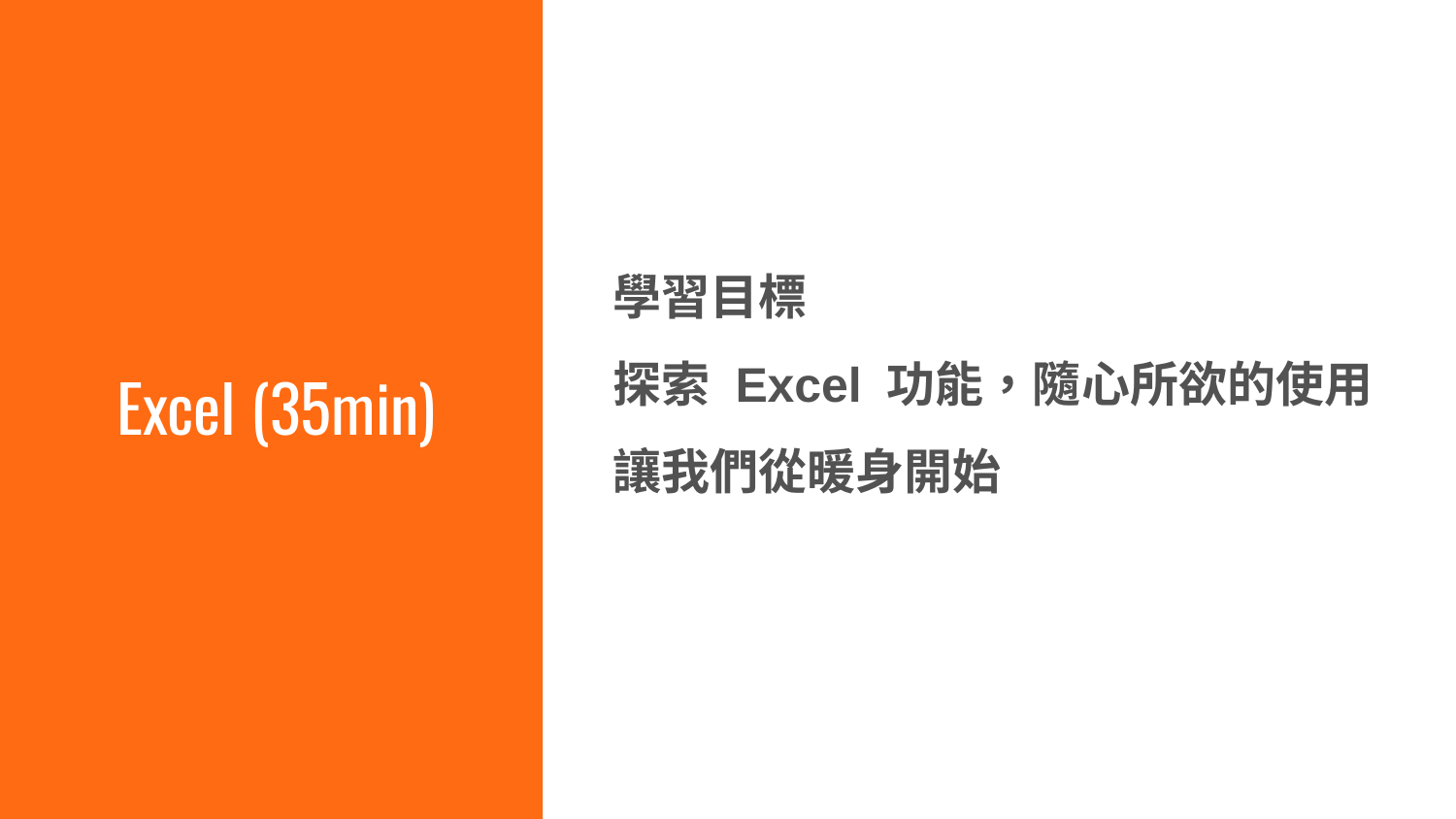

學習目標
探索 Excel 功能，隨心所欲的使用
讓我們從暖身開始

Excel (35min)